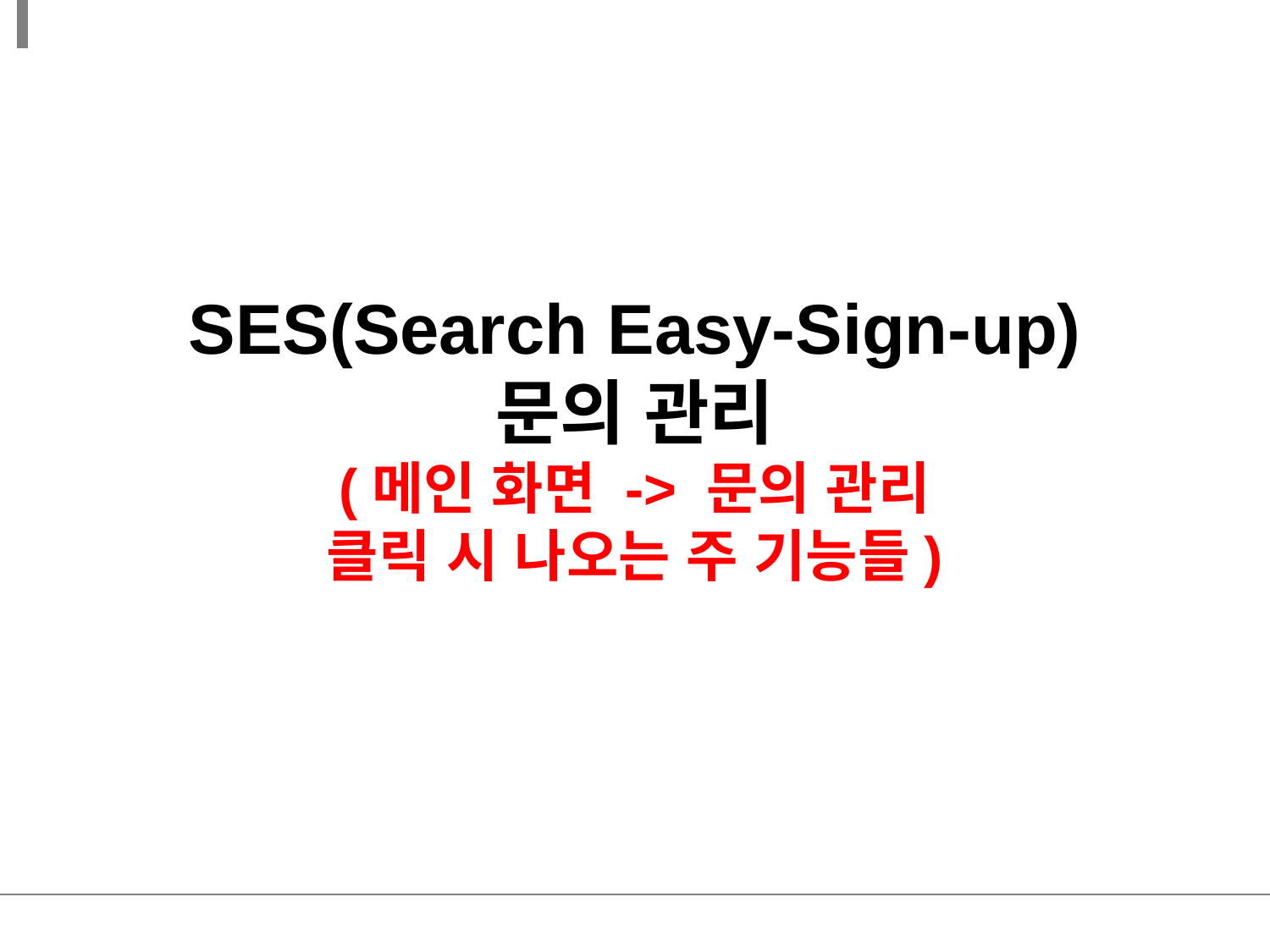

SES(Search Easy-Sign-up)
문의 관리
(메인 화면 -> 문의 관리
클릭 시 나오는 주 기능들)